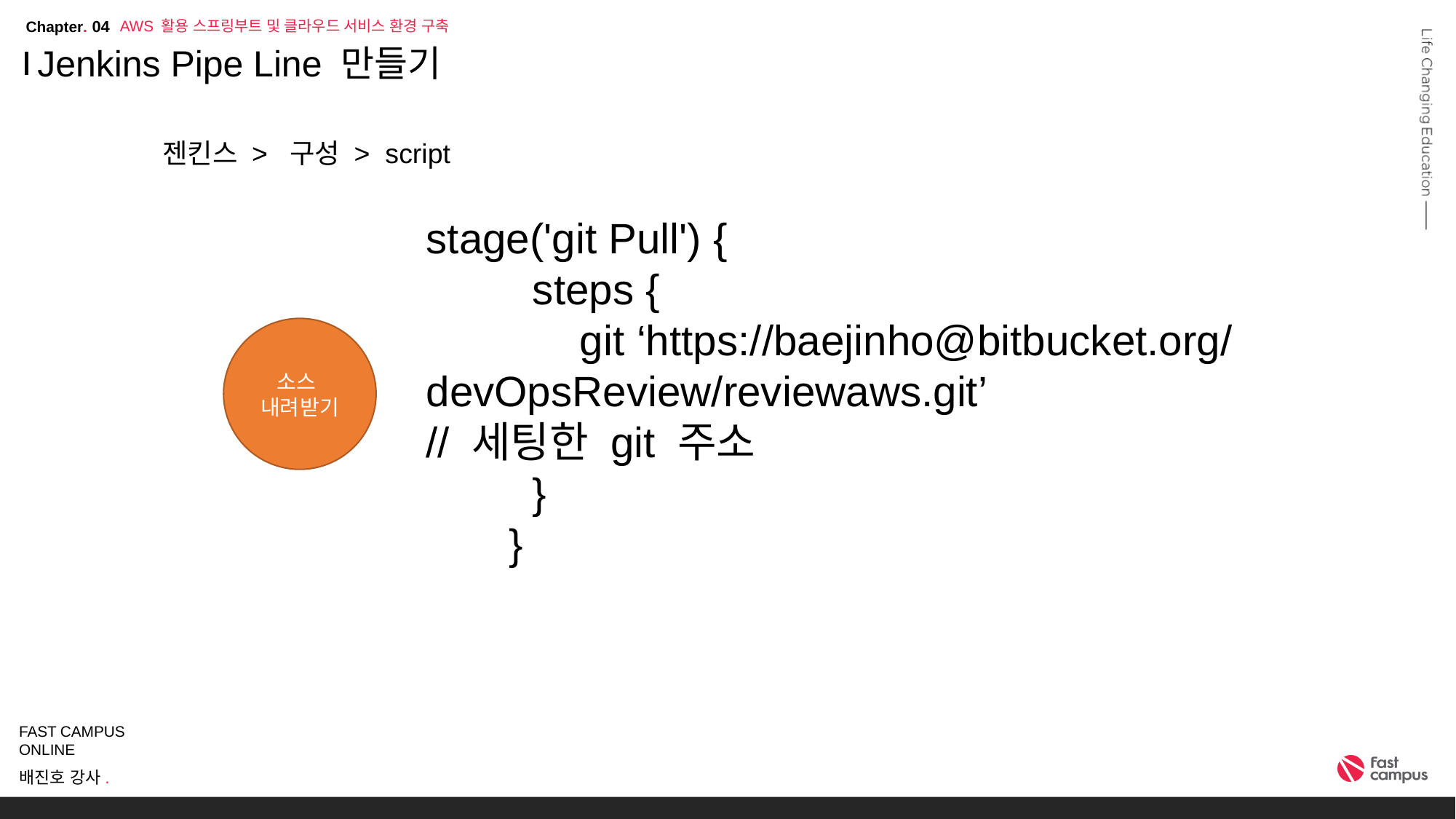

AWS 활용 스프링부트 및 클라우드 서비스 환경 구축
04
# Jenkins Pipe Line 만들기
젠킨스 >  구성 >  script

stage('git Pull') {
         steps {
             git ‘https://baejinho@bitbucket.org/devOpsReview/reviewaws.git’
// 세팅한 git 주소
         }
       }

소스
내려받기